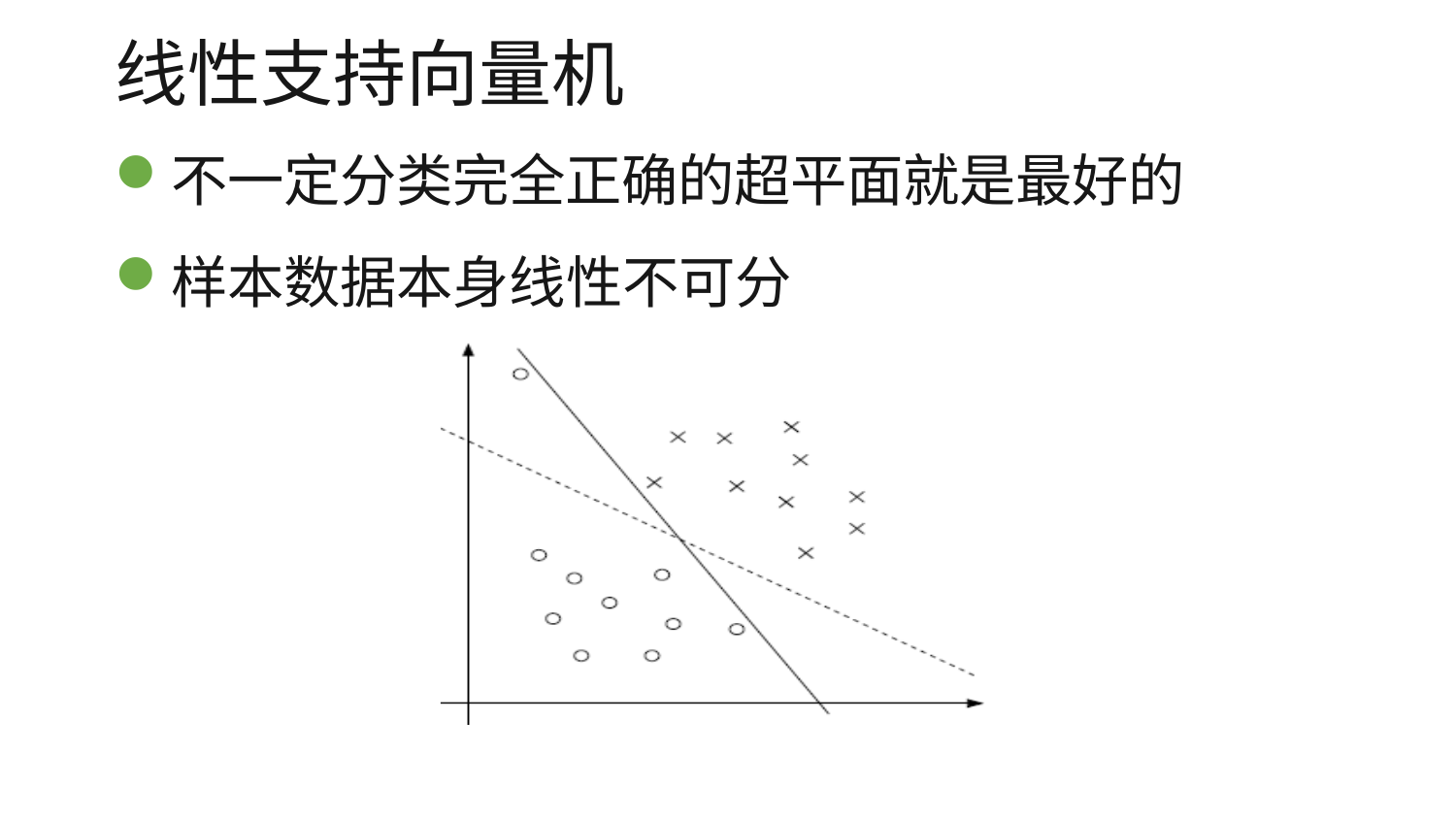

# 线性支持向量机
不一定分类完全正确的超平面就是最好的
样本数据本身线性不可分